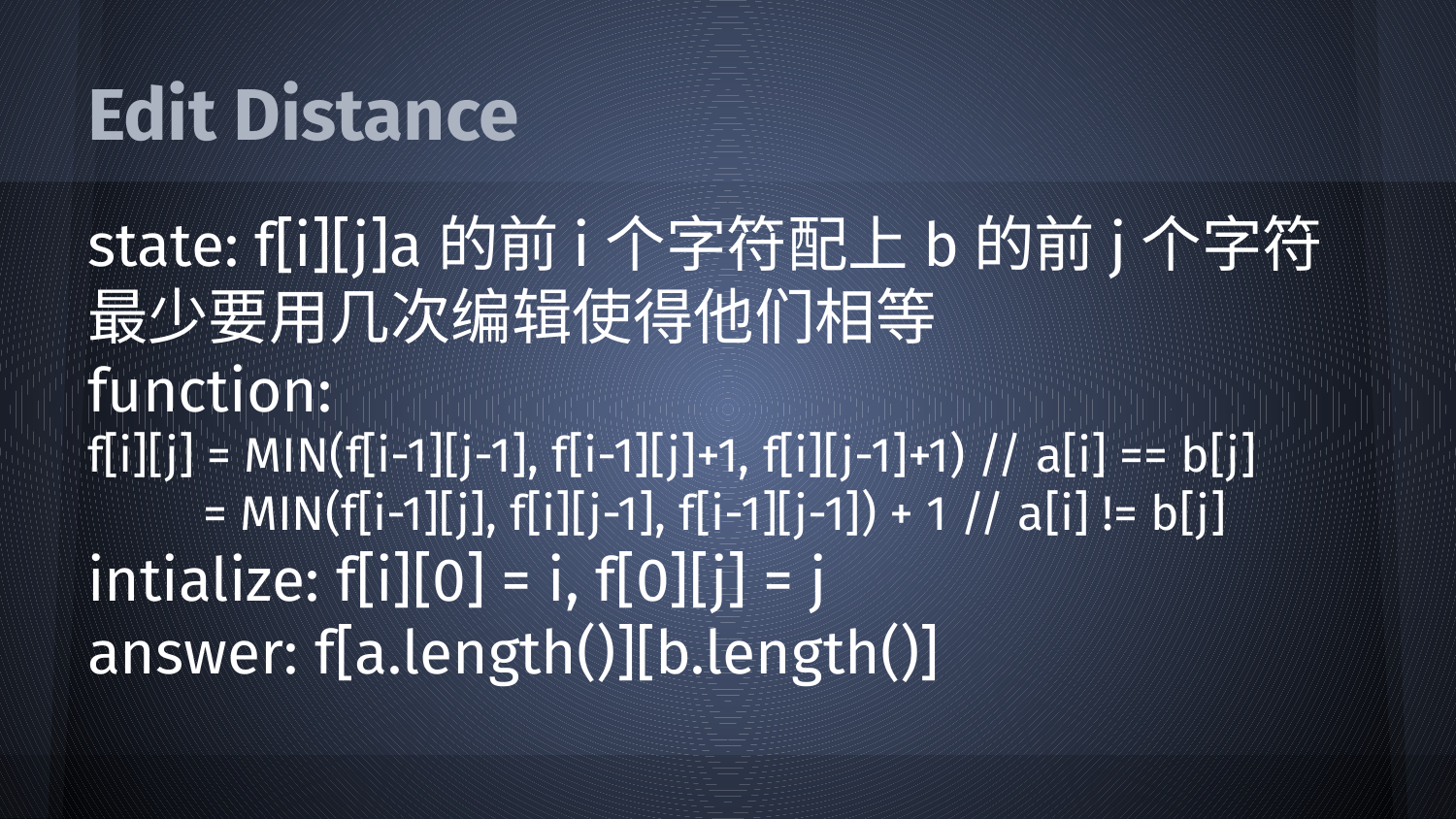

# Edit Distance
state: f[i][j]a的前i个字符配上b的前j个字符最少要用几次编辑使得他们相等
function:
f[i][j] = MIN(f[i-1][j-1], f[i-1][j]+1, f[i][j-1]+1) // a[i] == b[j]
         = MIN(f[i-1][j], f[i][j-1], f[i-1][j-1]) + 1 // a[i] != b[j]
intialize: f[i][0] = i, f[0][j] = j
answer: f[a.length()][b.length()]